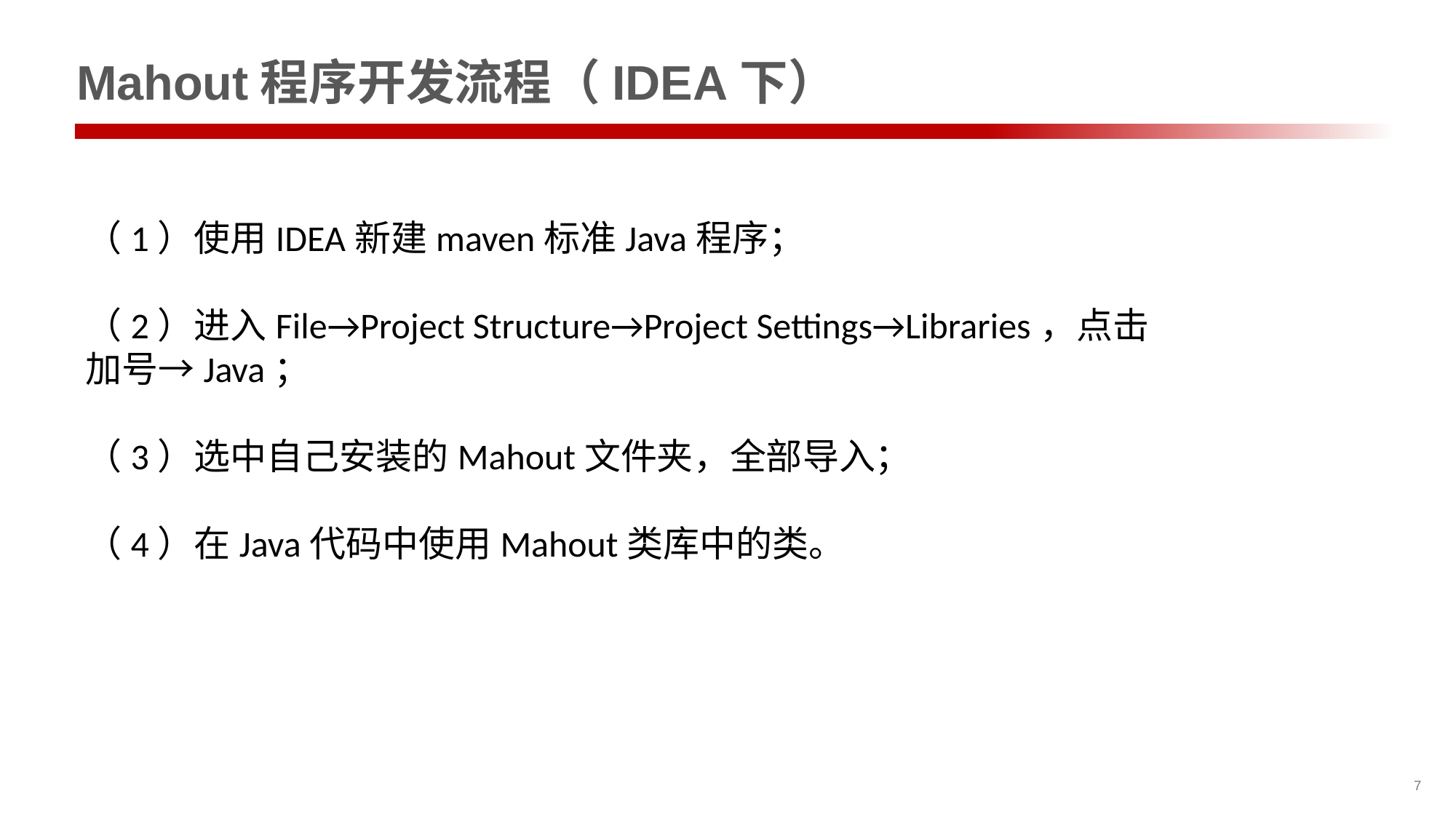

# Mahout程序开发流程（IDEA下）

（1）使用IDEA新建maven标准Java程序；

（2）进入File→Project Structure→Project Settings→Libraries，点击加号→Java；

（3）选中自己安装的Mahout文件夹，全部导入；

（4）在Java代码中使用Mahout类库中的类。
7